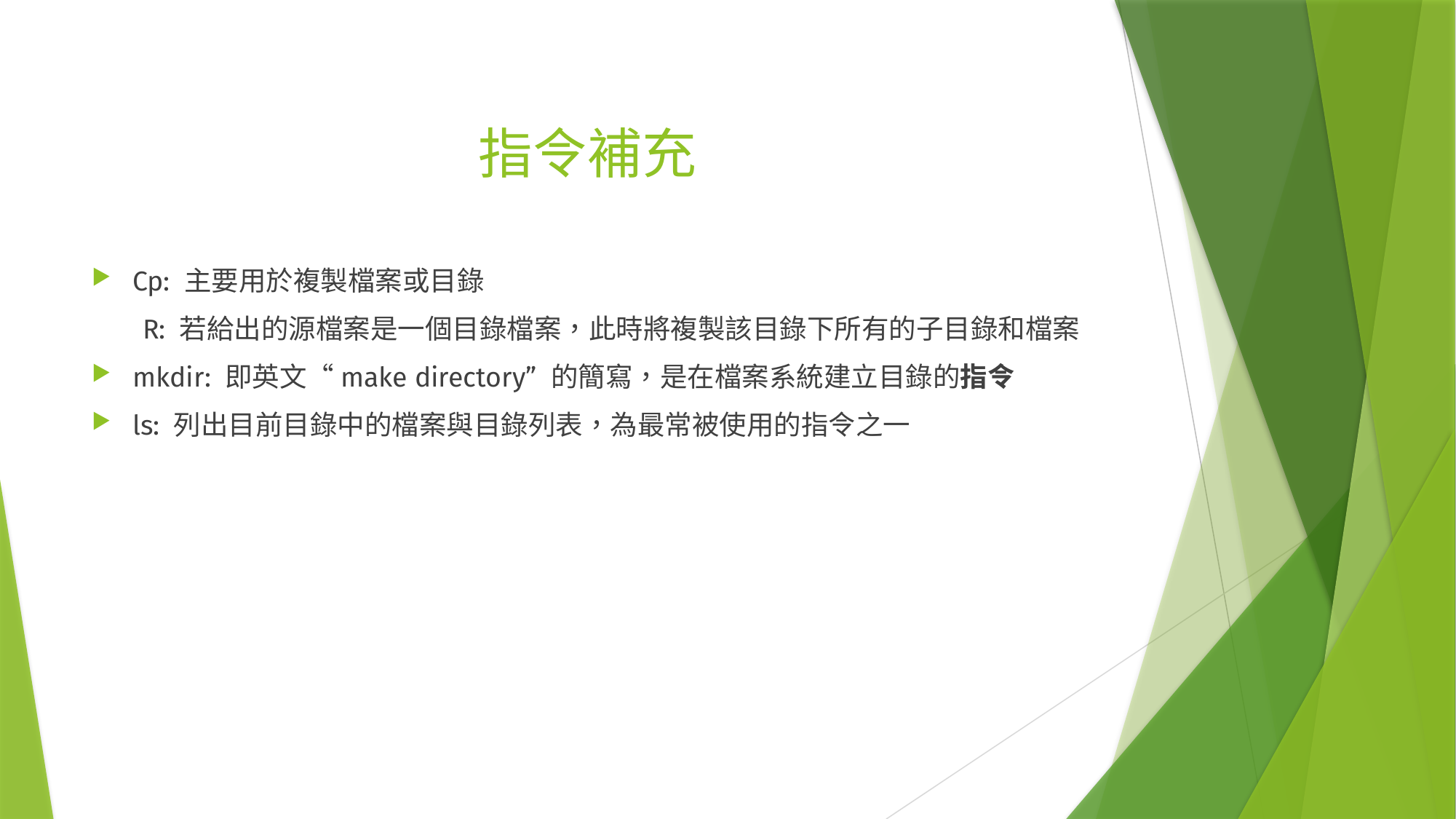

# 指令補充
Cp: 主要用於複製檔案或目錄
       R: 若給出的源檔案是一個目錄檔案，此時將複製該目錄下所有的子目錄和檔案
mkdir: 即英文“make directory” 的簡寫，是在檔案系統建立目錄的指令
ls: 列出目前目錄中的檔案與目錄列表，為最常被使用的指令之一